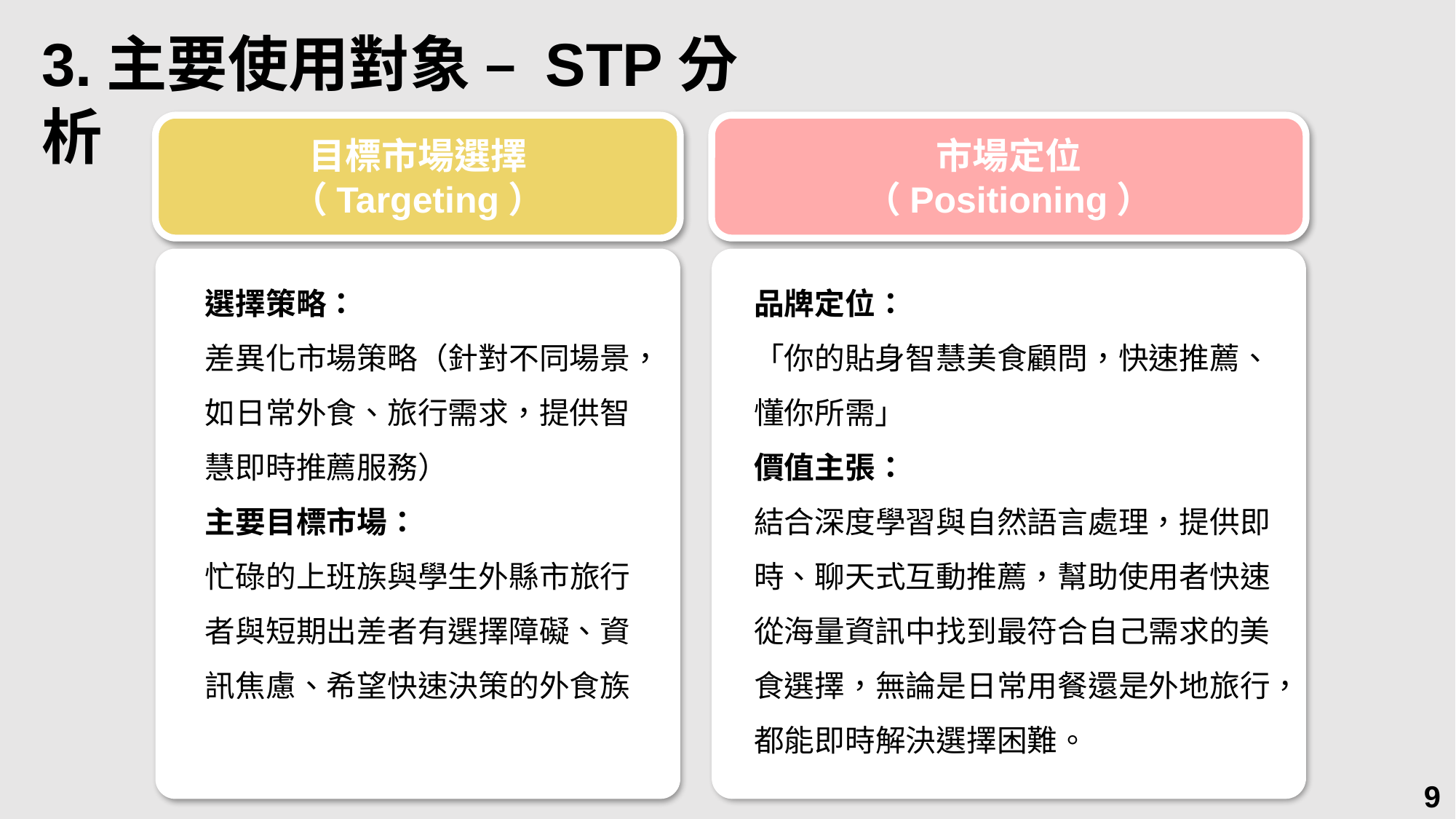

3.主要使用對象 – STP分析
目標市場選擇
（Targeting）
市場定位
（Positioning）

人口變數	年齡：18-40歲為主（學生、上班族、年輕旅行者）地區：都市地區或外縣市旅行時職業：學生、上班族、旅遊者心理變數	生活步調快，重視效率與便利有選擇障礙，容易在眾多餐廳中猶豫不決科技接受度中高，樂於使用科技產品與聊天互動行為變數	外食頻率高，需要即時找到合適餐廳在旅行時尋找在地餐飲傾向依賴推薦或評論來快速決定餐廳喜歡或習慣使用即時互動式服務（如聊天機器人、推薦系統）
選擇策略：
差異化市場策略（針對不同場景，如日常外食、旅行需求，提供智慧即時推薦服務）
主要目標市場：
忙碌的上班族與學生外縣市旅行者與短期出差者有選擇障礙、資訊焦慮、希望快速決策的外食族
品牌定位：
「你的貼身智慧美食顧問，快速推薦、懂你所需」
價值主張：
結合深度學習與自然語言處理，提供即時、聊天式互動推薦，幫助使用者快速從海量資訊中找到最符合自己需求的美食選擇，無論是日常用餐還是外地旅行，都能即時解決選擇困難。
9